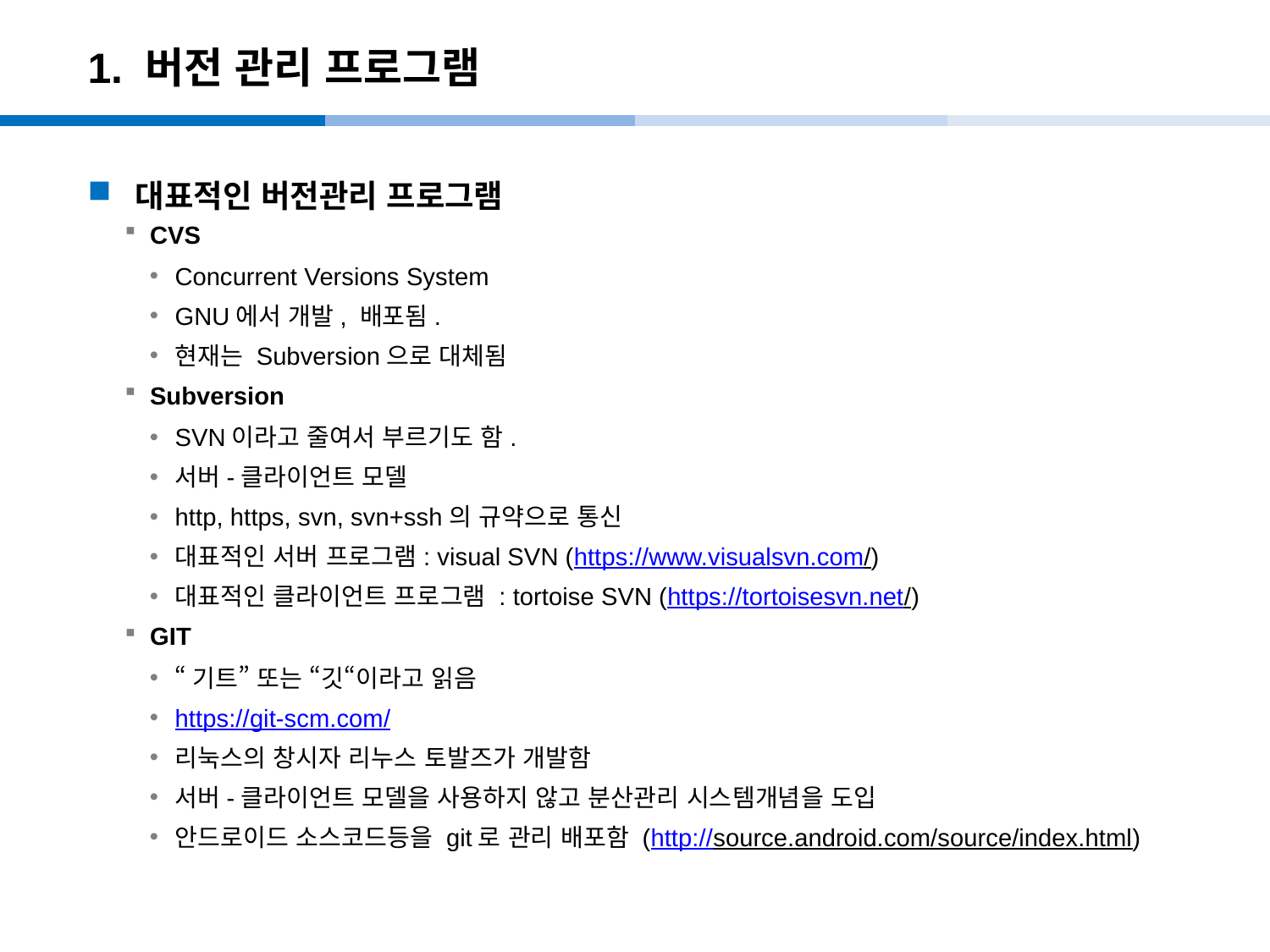

# 1. 버전 관리 프로그램
대표적인 버전관리 프로그램
CVS
Concurrent Versions System
GNU에서 개발, 배포됨.
현재는 Subversion으로 대체됨
Subversion
SVN이라고 줄여서 부르기도 함.
서버-클라이언트 모델
http, https, svn, svn+ssh의 규약으로 통신
대표적인 서버 프로그램: visual SVN (https://www.visualsvn.com/)
대표적인 클라이언트 프로그램 : tortoise SVN (https://tortoisesvn.net/)
GIT
“기트” 또는 “깃“이라고 읽음
https://git-scm.com/
리눅스의 창시자 리누스 토발즈가 개발함
서버-클라이언트 모델을 사용하지 않고 분산관리 시스템개념을 도입
안드로이드 소스코드등을 git로 관리 배포함 (http://source.android.com/source/index.html)